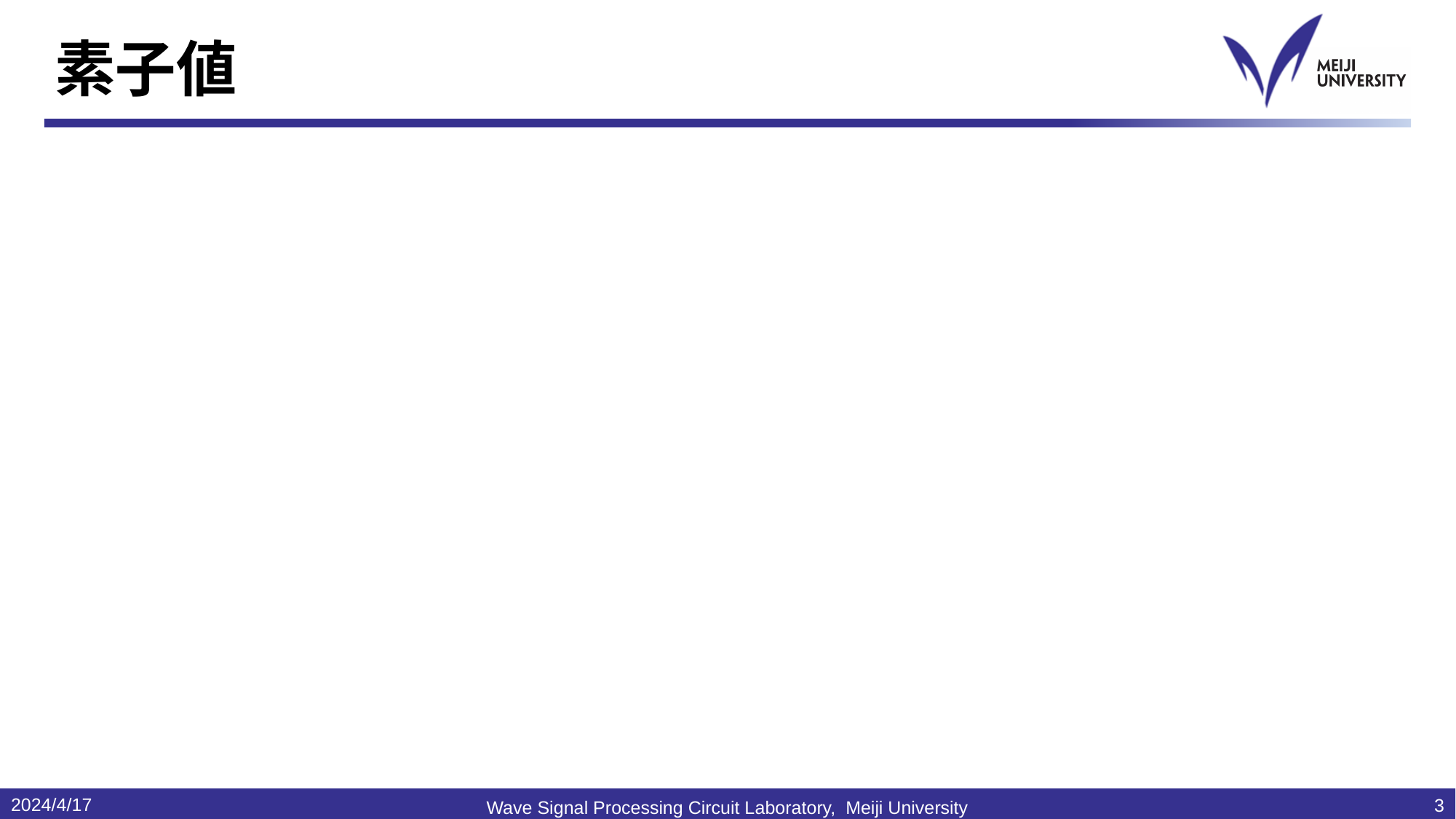

# 素子値
2024/4/17
3
Wave Signal Processing Circuit Laboratory,  Meiji University